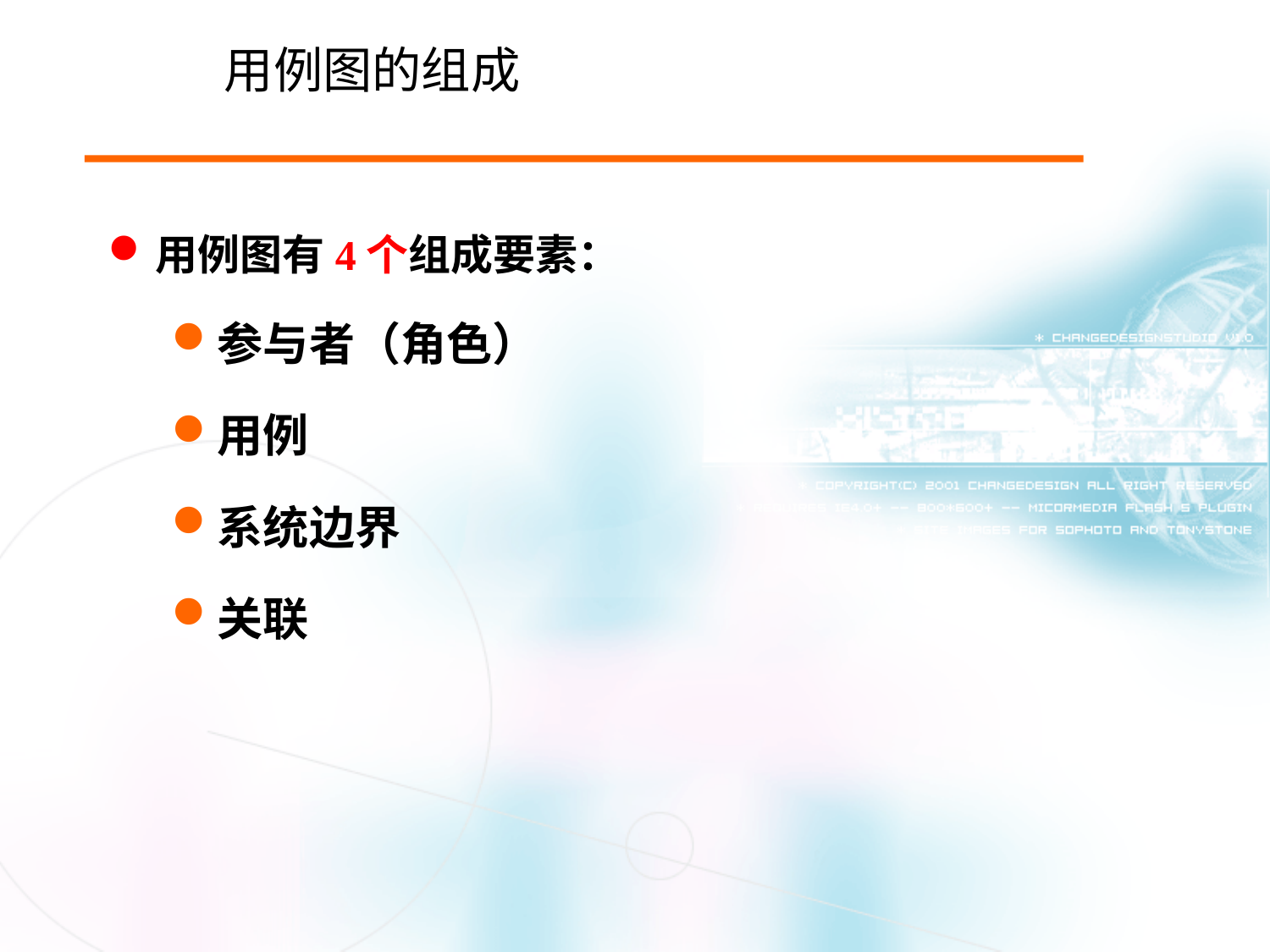

# 用例图的组成
用例图有4个组成要素：
参与者（角色）
用例
系统边界
关联